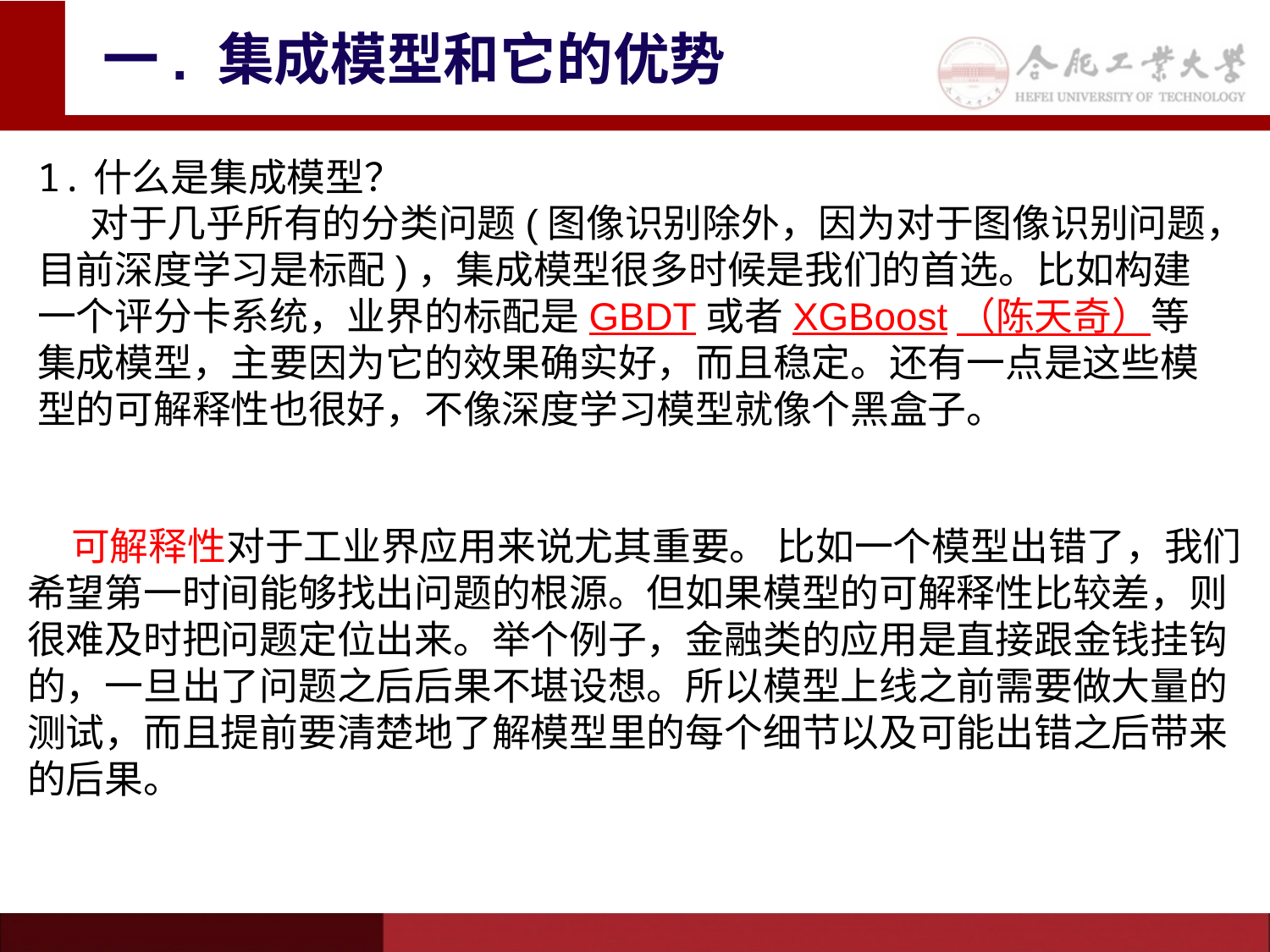

# 一. 集成模型和它的优势
1.什么是集成模型？
     对于几乎所有的分类问题(图像识别除外，因为对于图像识别问题，目前深度学习是标配)，集成模型很多时候是我们的首选。比如构建一个评分卡系统，业界的标配是GBDT或者XGBoost（陈天奇）等集成模型，主要因为它的效果确实好，而且稳定。还有一点是这些模型的可解释性也很好，不像深度学习模型就像个黑盒子。

    可解释性对于工业界应用来说尤其重要。 比如一个模型出错了，我们希望第一时间能够找出问题的根源。但如果模型的可解释性比较差，则很难及时把问题定位出来。举个例子，金融类的应用是直接跟金钱挂钩的，一旦出了问题之后后果不堪设想。所以模型上线之前需要做大量的测试，而且提前要清楚地了解模型里的每个细节以及可能出错之后带来的后果。